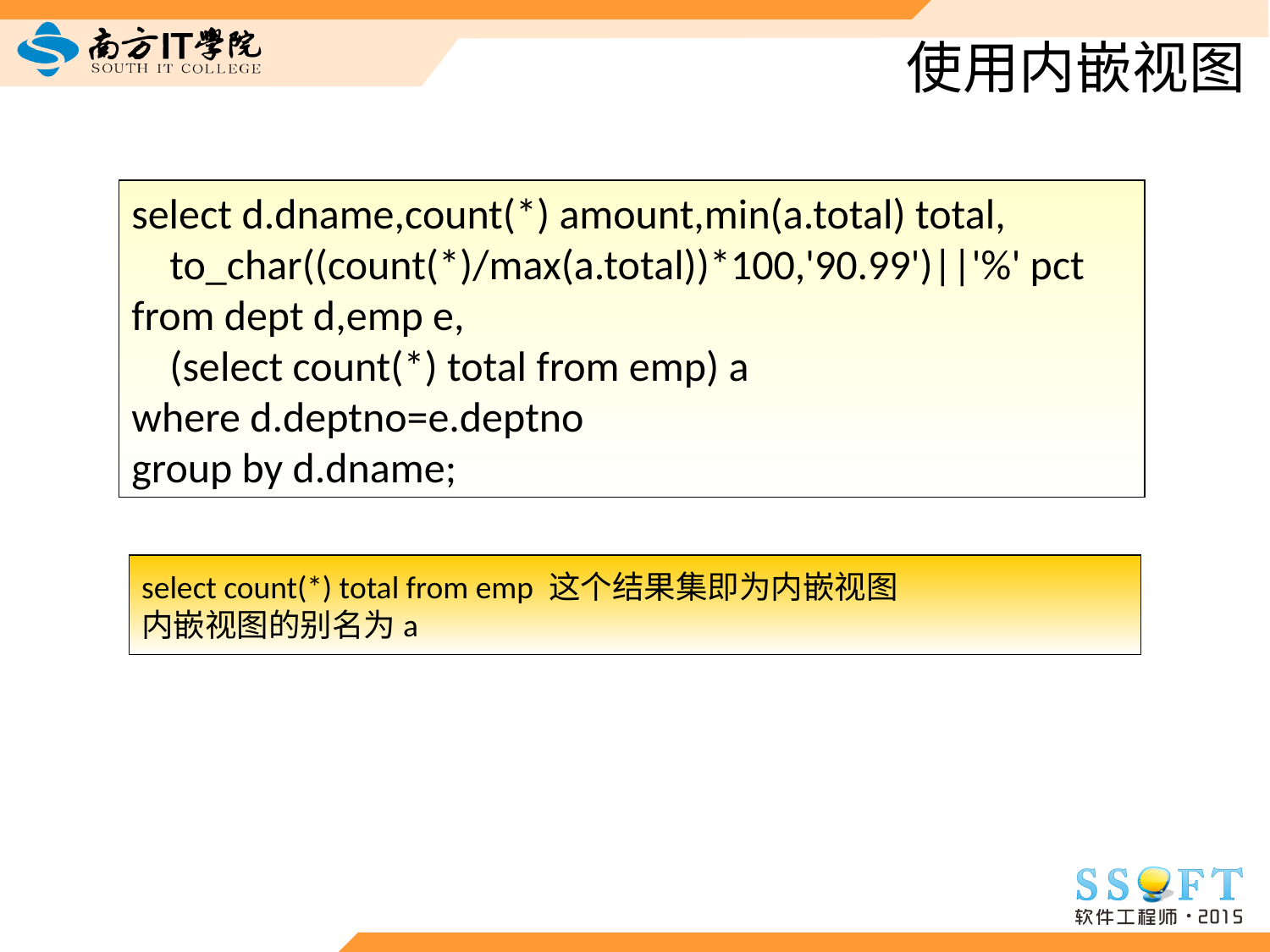

# 使用内嵌视图
select d.dname,count(*) amount,min(a.total) total,
    to_char((count(*)/max(a.total))*100,'90.99')||'%' pct
from dept d,emp e,
    (select count(*) total from emp) a
where d.deptno=e.deptno
group by d.dname;
select count(*) total from emp 这个结果集即为内嵌视图
内嵌视图的别名为a